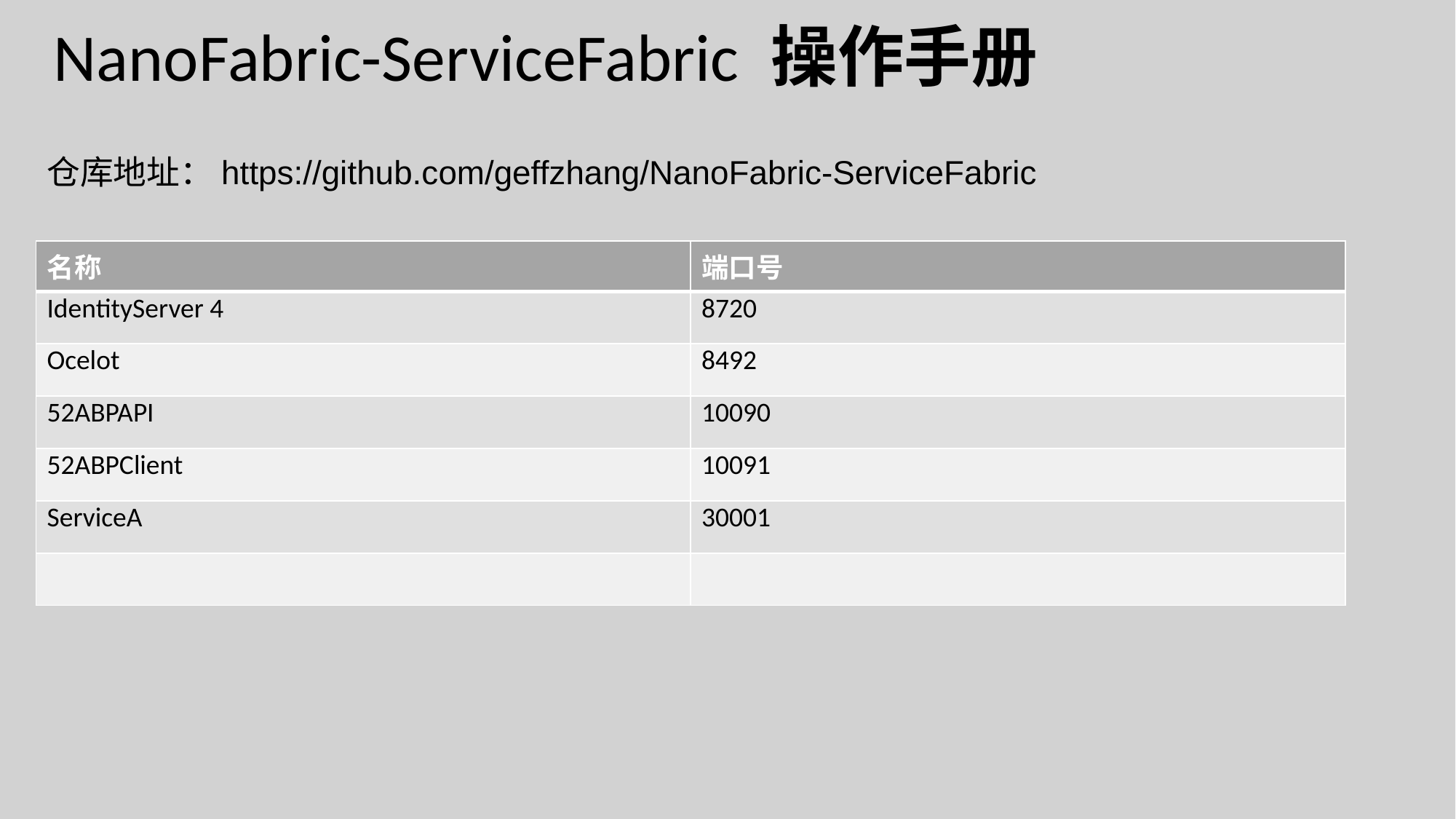

NanoFabric-ServiceFabric 操作手册
仓库地址：https://github.com/geffzhang/NanoFabric-ServiceFabric
| 名称 | 端口号 |
| --- | --- |
| IdentityServer 4 | 8720 |
| Ocelot | 8492 |
| 52ABPAPI | 10090 |
| 52ABPClient | 10091 |
| ServiceA | 30001 |
|  |  |